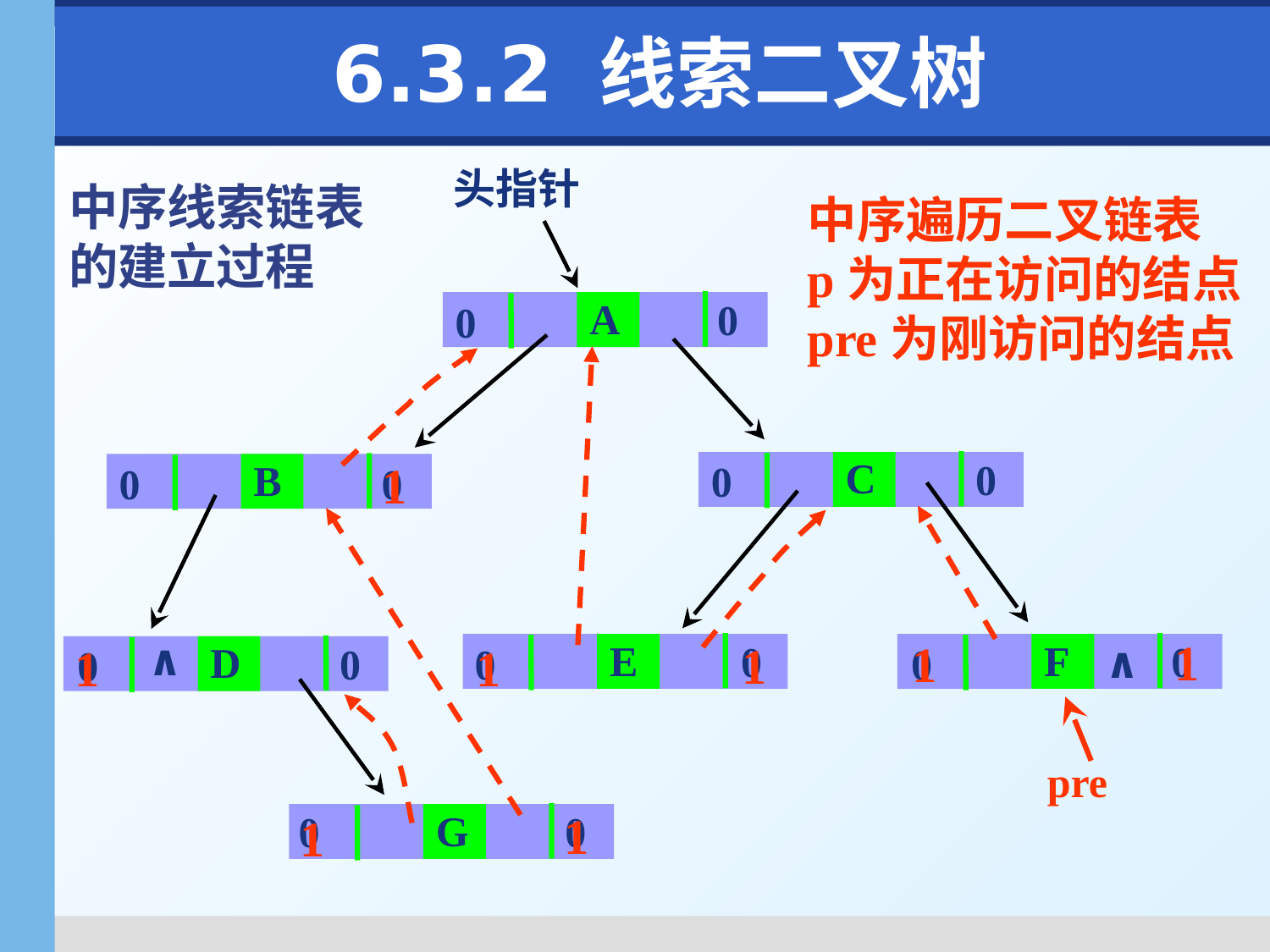

# 6.3.2 线索二叉树
头指针
中序线索链表
的建立过程
中序遍历二叉链表
p为正在访问的结点
pre为刚访问的结点

0

A

0

0

C

1
0

B

0
0

1
1
∧

1
0
0

E

F
∧

1
1
0
0
0

D

0

pre

1
0
0

G

1